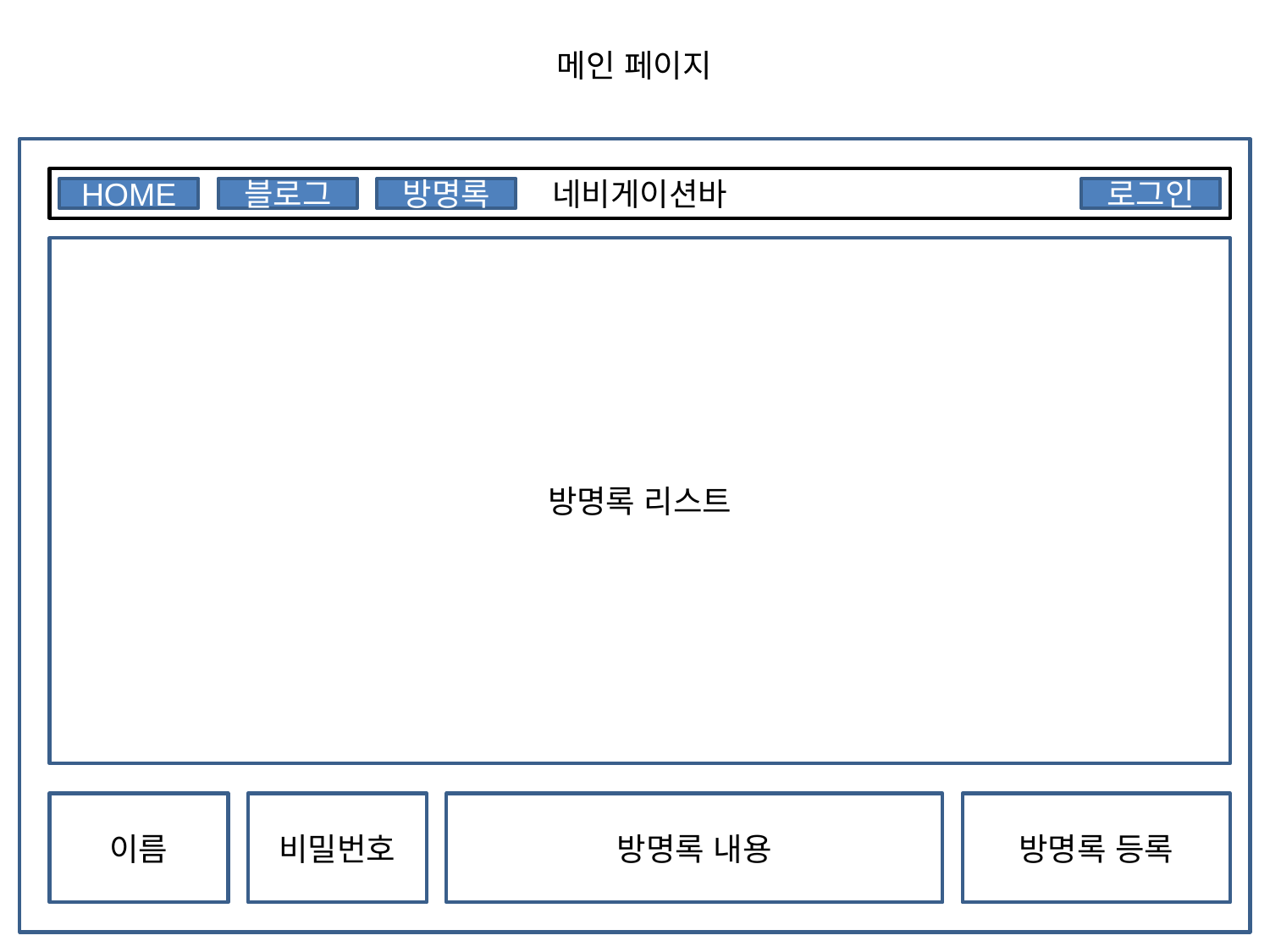

메인 페이지

네비게이션바
HOME
블로그
방명록
로그인
방명록 리스트
이름
비밀번호
방명록 내용
방명록 등록